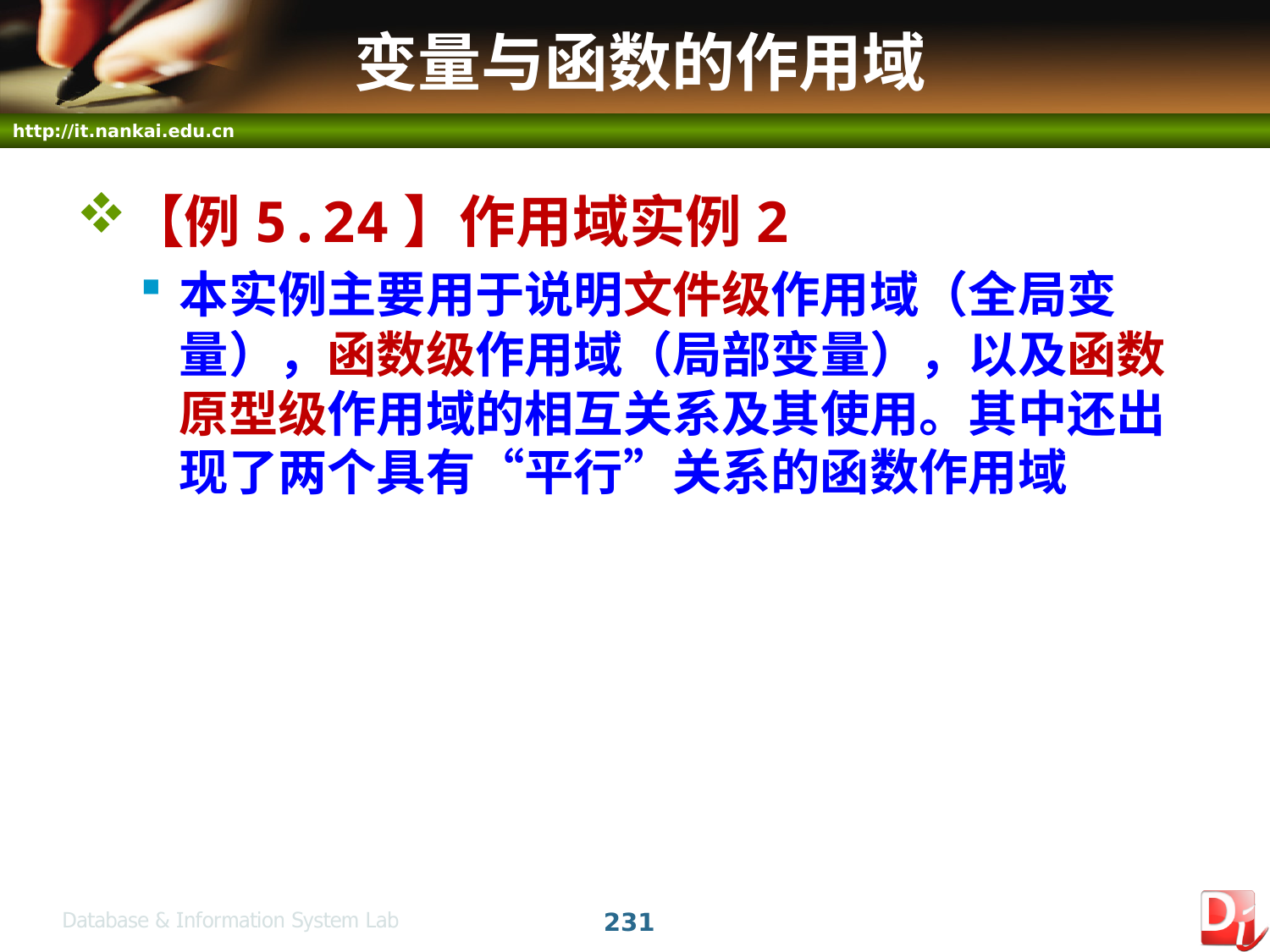

# 变量与函数的作用域
【例5.24】作用域实例2
本实例主要用于说明文件级作用域（全局变量），函数级作用域（局部变量），以及函数原型级作用域的相互关系及其使用。其中还出现了两个具有“平行”关系的函数作用域
231
Database & Information System Lab